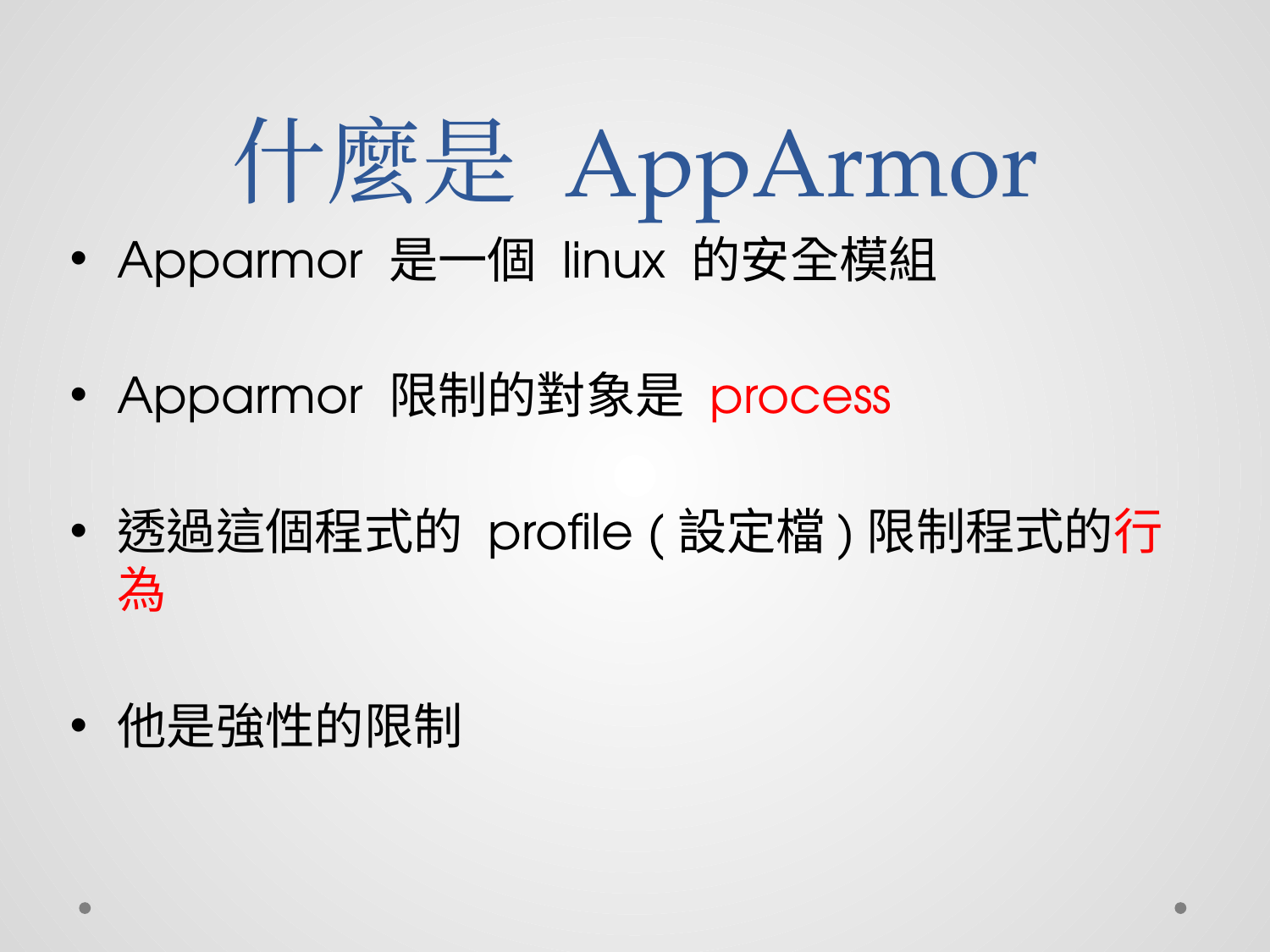

# 什麼是 AppArmor
Apparmor 是一個 linux 的安全模組

Apparmor 限制的對象是 process

透過這個程式的 profile (設定檔)限制程式的行為

他是強性的限制